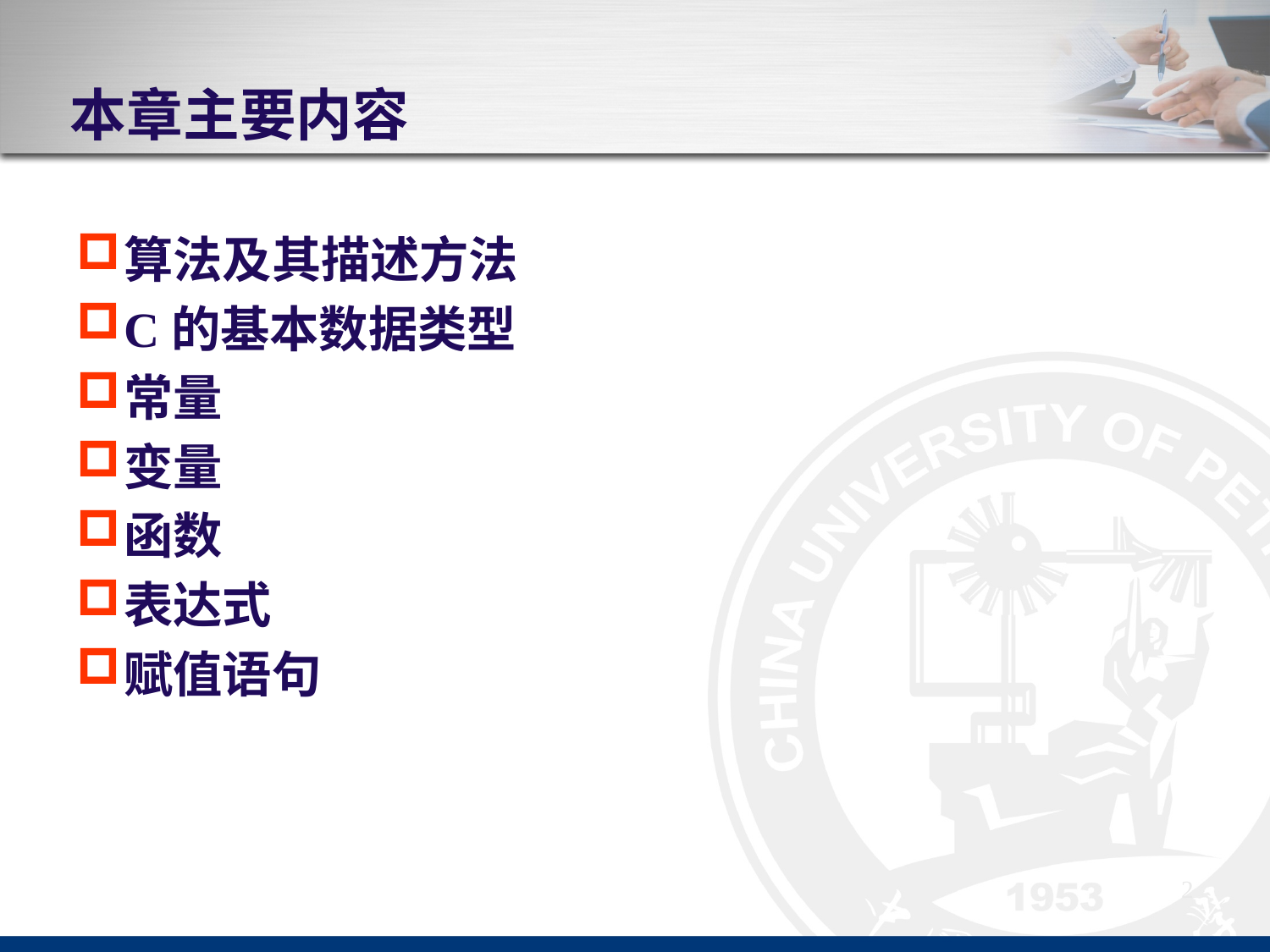

# 本章主要内容
算法及其描述方法
C的基本数据类型
常量
变量
函数
表达式
赋值语句
2